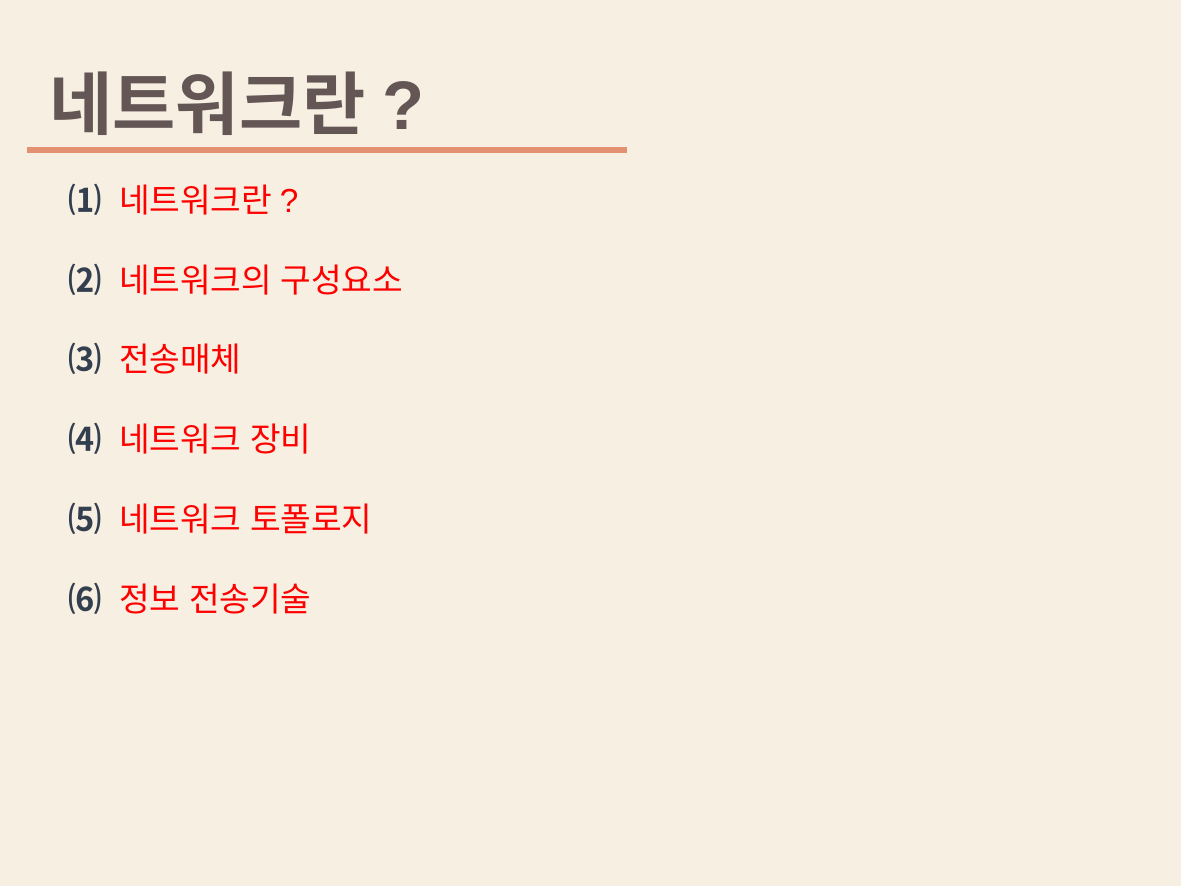

네트워크란?
⑴ 네트워크란?

⑵ 네트워크의 구성요소

⑶ 전송매체

⑷ 네트워크 장비

⑸ 네트워크 토폴로지

⑹ 정보 전송기술